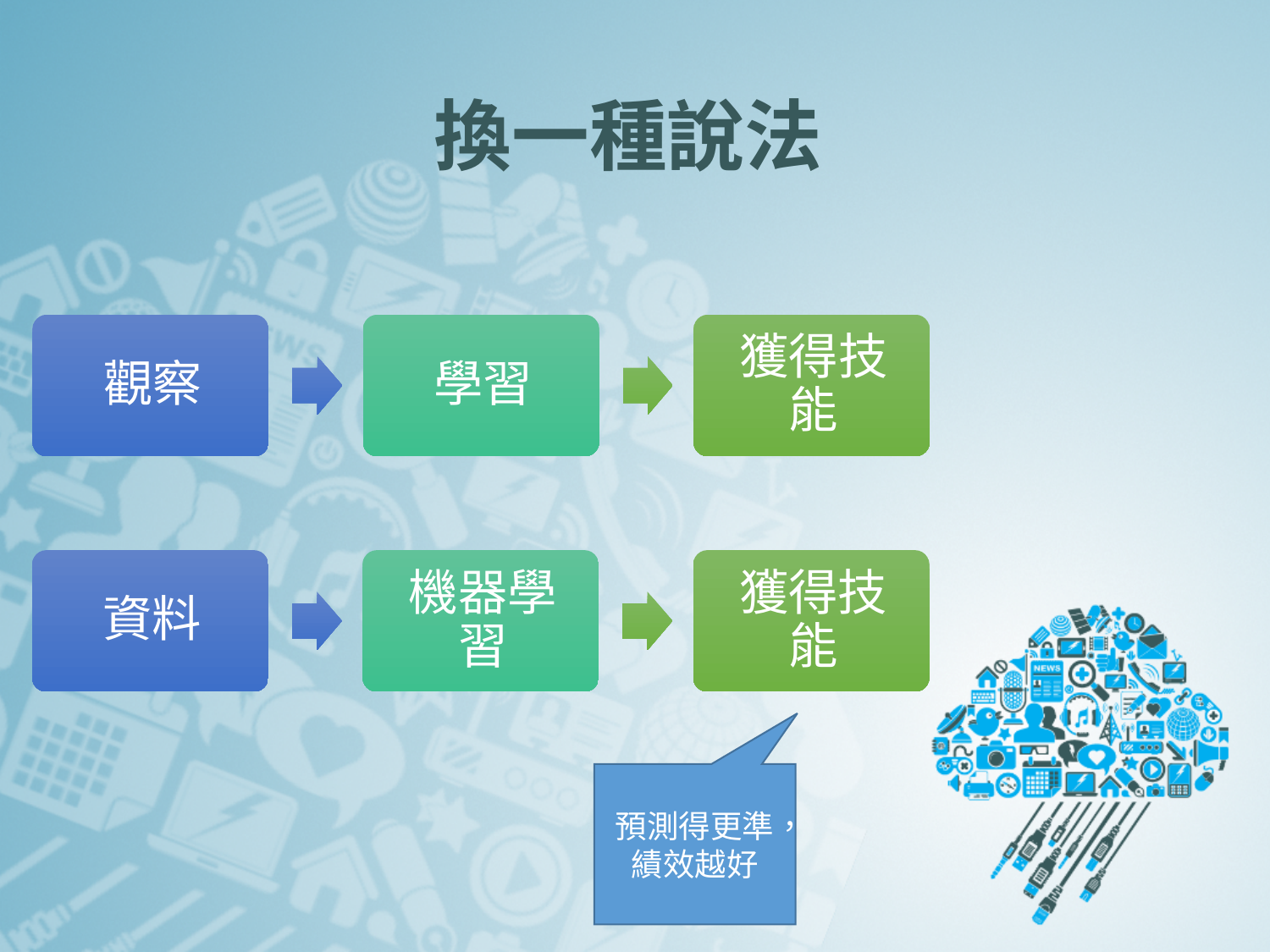

# 換一種說法
觀察

學習

獲得技能
資料

機器學習

獲得技能
預測得更準，績效越好